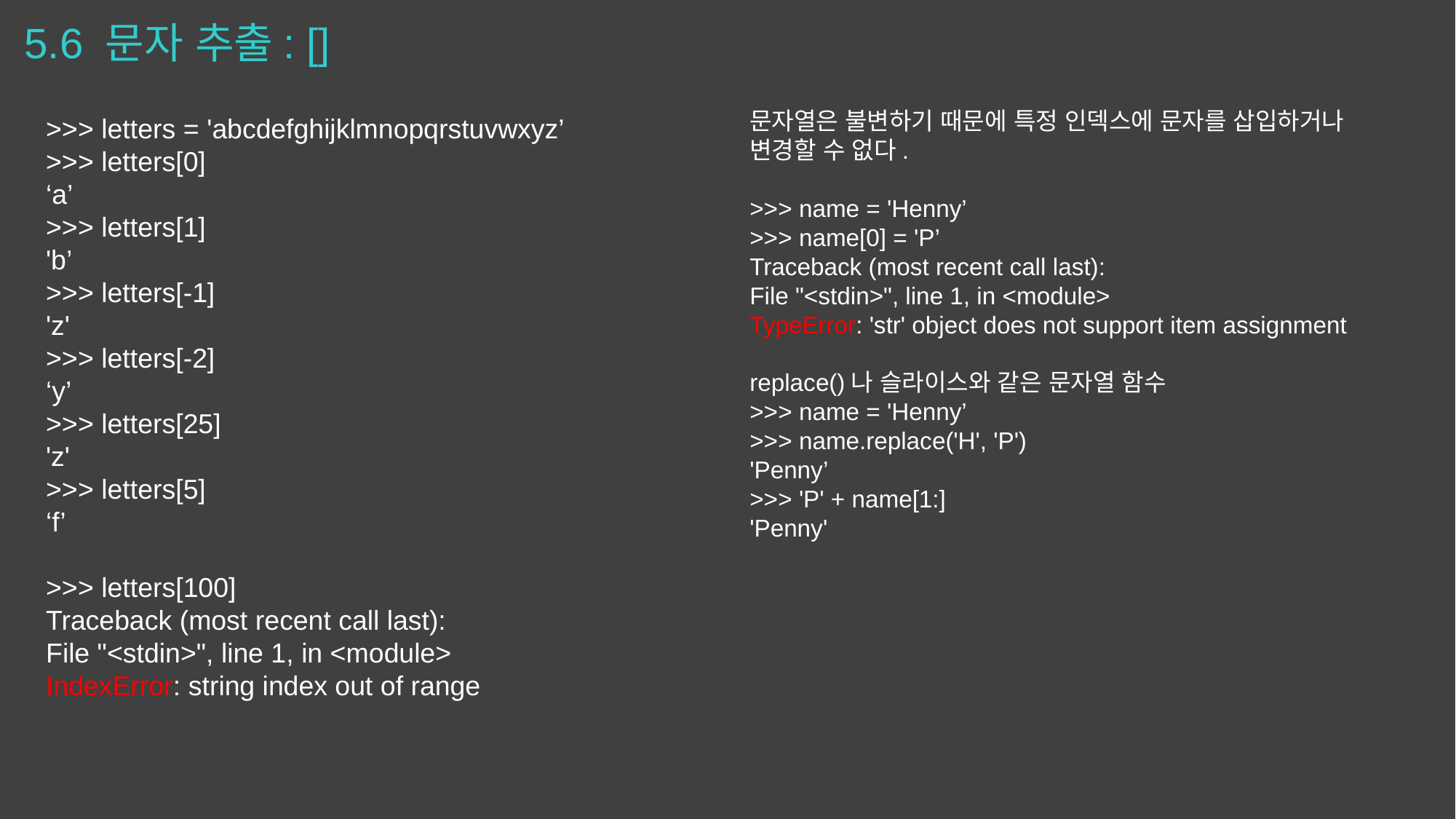

# 5.6 문자 추출: []
문자열은 불변하기 때문에 특정 인덱스에 문자를 삽입하거나 변경할 수 없다.

>>> name = 'Henny’
>>> name[0] = 'P’
Traceback (most recent call last):
File "<stdin>", line 1, in <module>
TypeError: 'str' object does not support item assignment

replace()나 슬라이스와 같은 문자열 함수
>>> name = 'Henny’
>>> name.replace('H', 'P')
'Penny’
>>> 'P' + name[1:]
'Penny'
>>> letters = 'abcdefghijklmnopqrstuvwxyz’
>>> letters[0]
‘a’
>>> letters[1]
'b’
>>> letters[-1]
'z'
>>> letters[-2]
‘y’
>>> letters[25]
'z'
>>> letters[5]
‘f’

>>> letters[100]
Traceback (most recent call last):
File "<stdin>", line 1, in <module>
IndexError: string index out of range